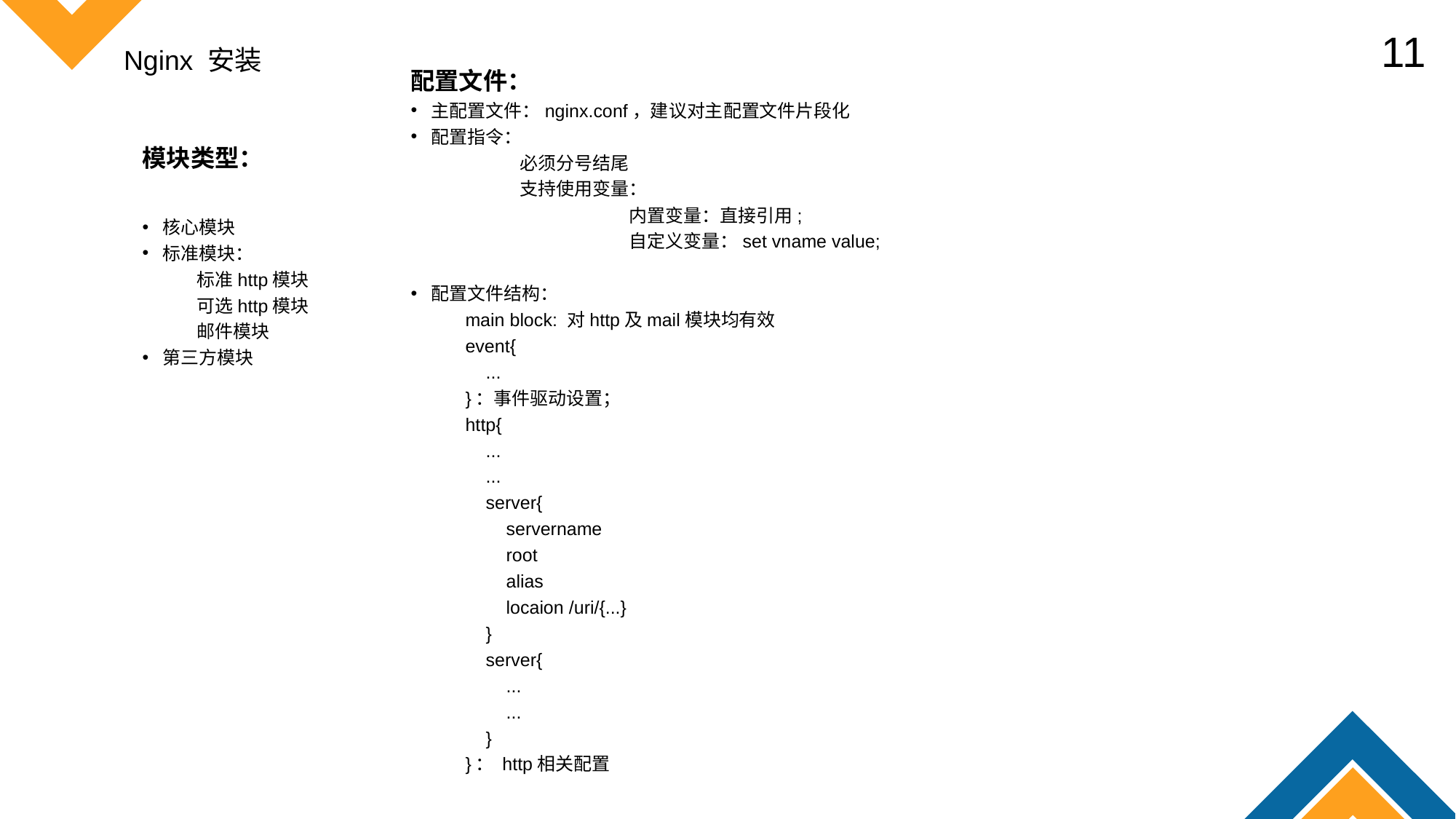

11
Nginx 安装
配置文件：
主配置文件：nginx.conf，建议对主配置文件片段化
配置指令：
	必须分号结尾
	支持使用变量：
  		内置变量：直接引用;
		自定义变量：set vname value;

配置文件结构：
main block: 对http及mail模块均有效
event{
    ...
}：事件驱动设置；
http{
    ...
    ...
    server{
        servername
        root
        alias
        locaion /uri/{...}
    }
    server{
        ...
        ...
    }
}： http相关配置

模块类型：

核心模块
标准模块：
标准http模块
可选http模块
邮件模块
第三方模块